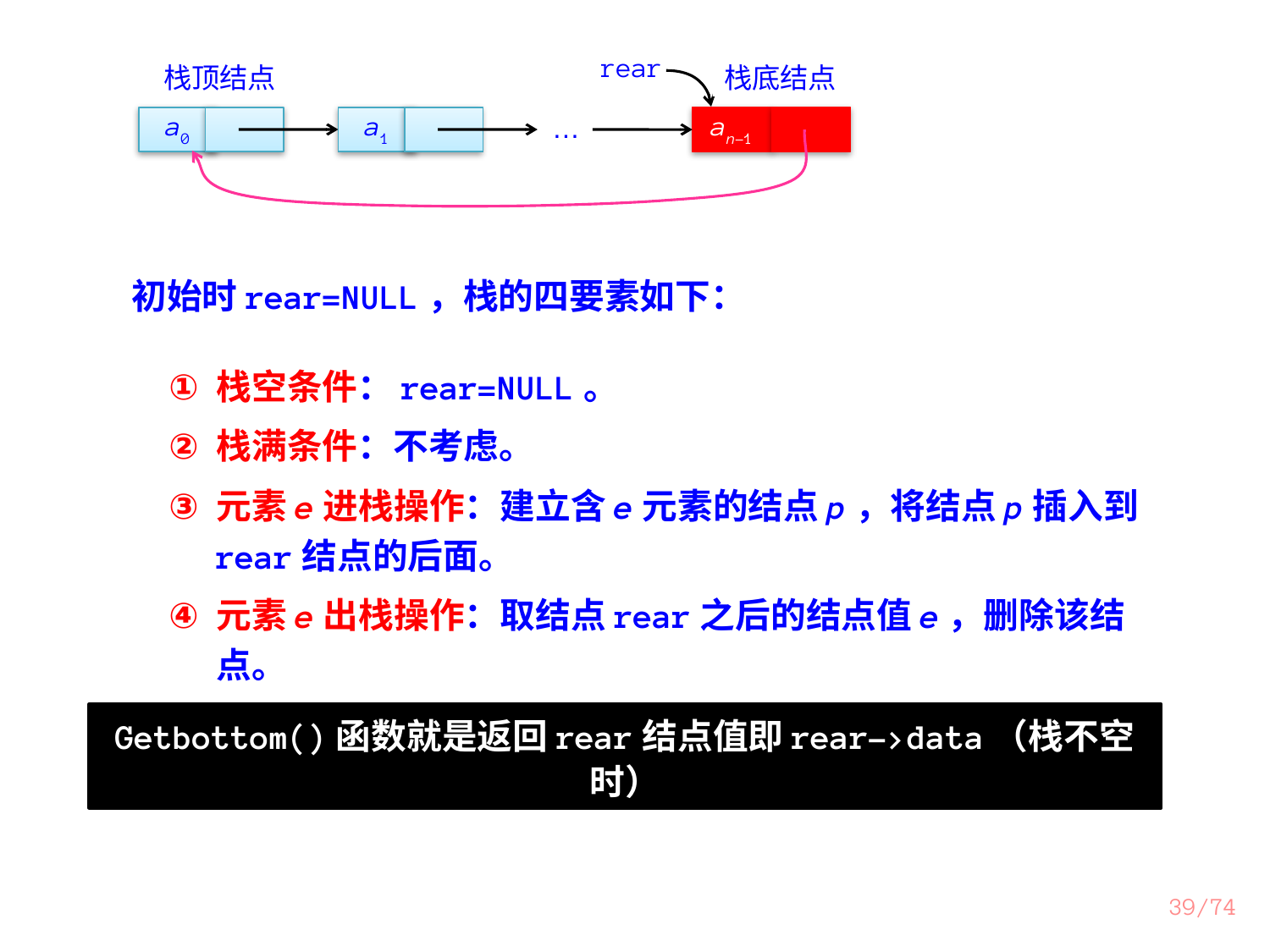

rear
栈顶结点
栈底结点

a0

a1

an-1

…

初始时rear=NULL，栈的四要素如下：
栈空条件：rear=NULL。
栈满条件：不考虑。
元素e进栈操作：建立含e元素的结点p，将结点p插入到rear结点的后面。
元素e出栈操作：取结点rear之后的结点值e，删除该结点。
Getbottom()函数就是返回rear结点值即rear->data（栈不空时）
39/74